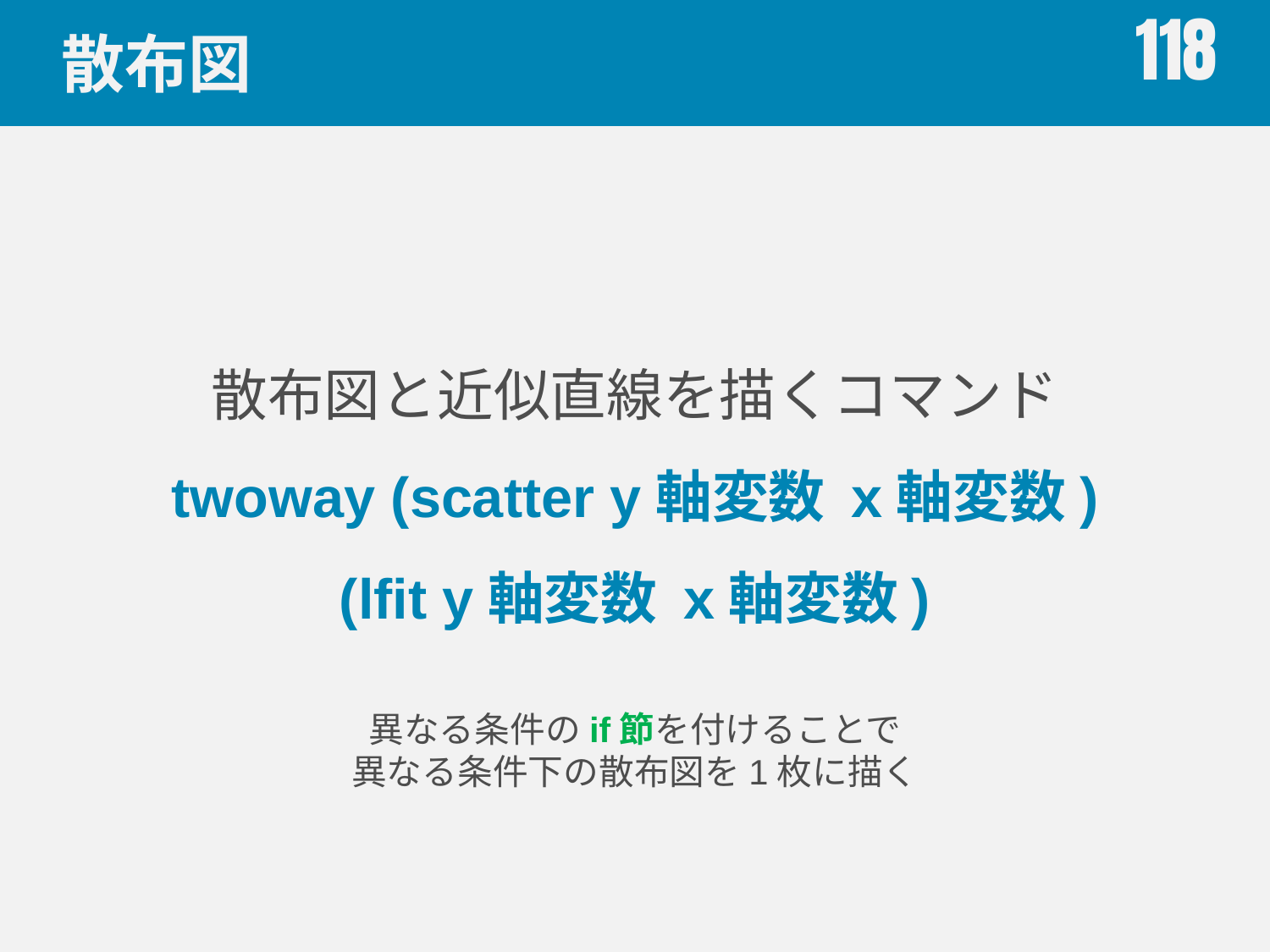

# 散布図
 118
散布図と近似直線を描くコマンド
twoway (scatter y軸変数 x軸変数)
(lfit y軸変数 x軸変数)
異なる条件のif節を付けることで
異なる条件下の散布図を1枚に描く